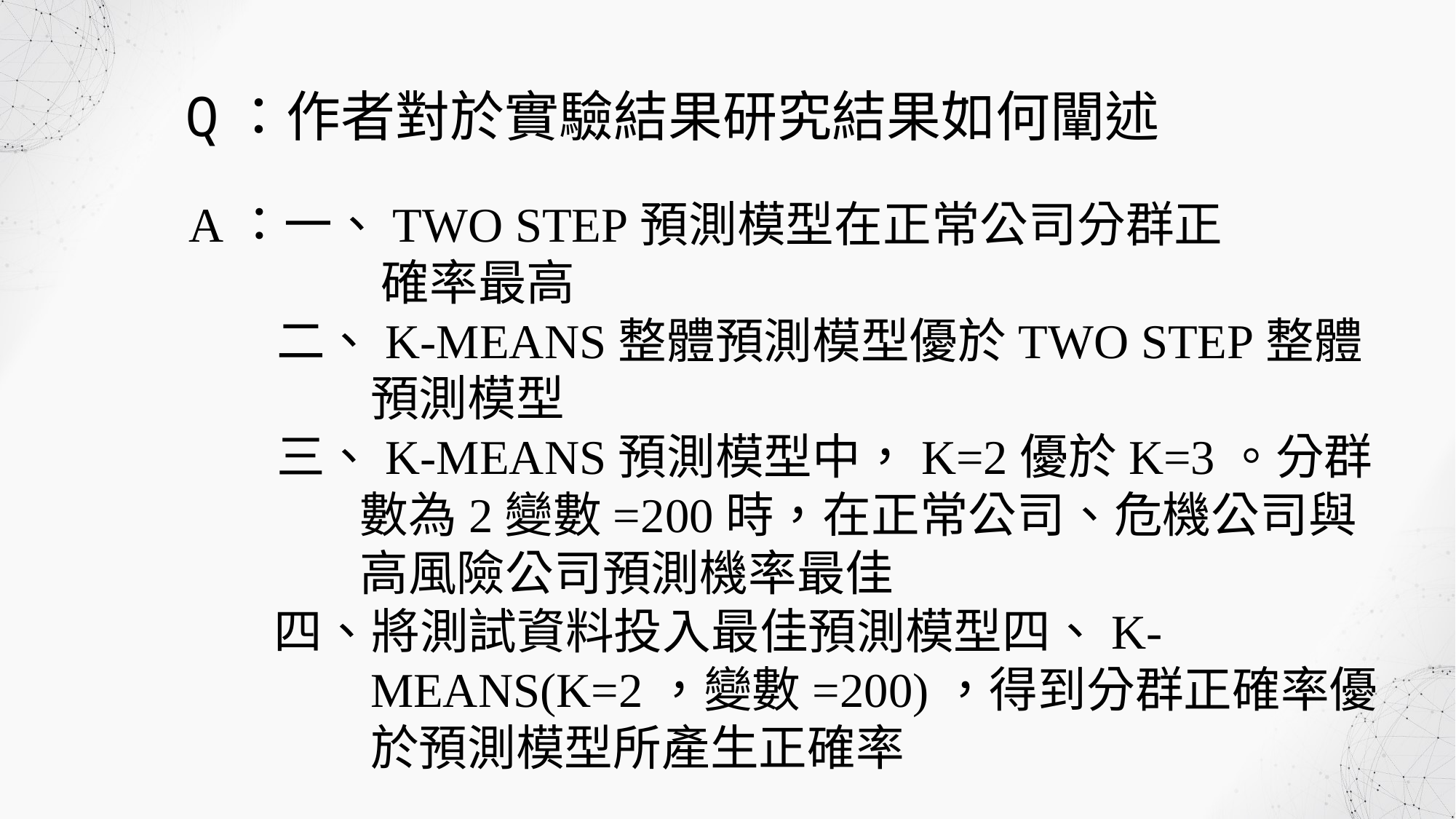

Q：作者對於實驗結果研究結果如何闡述
A：一、TWO STEP預測模型在正常公司分群正             確率最高
       二、K-MEANS整體預測模型優於TWO STEP整體預測模型
       三、K-MEANS預測模型中，K=2優於K=3。分群數為2變數=200時，在正常公司、危機公司與高風險公司預測機率最佳
四、將測試資料投入最佳預測模型四、K-MEANS(K=2，變數=200)，得到分群正確率優於預測模型所產生正確率